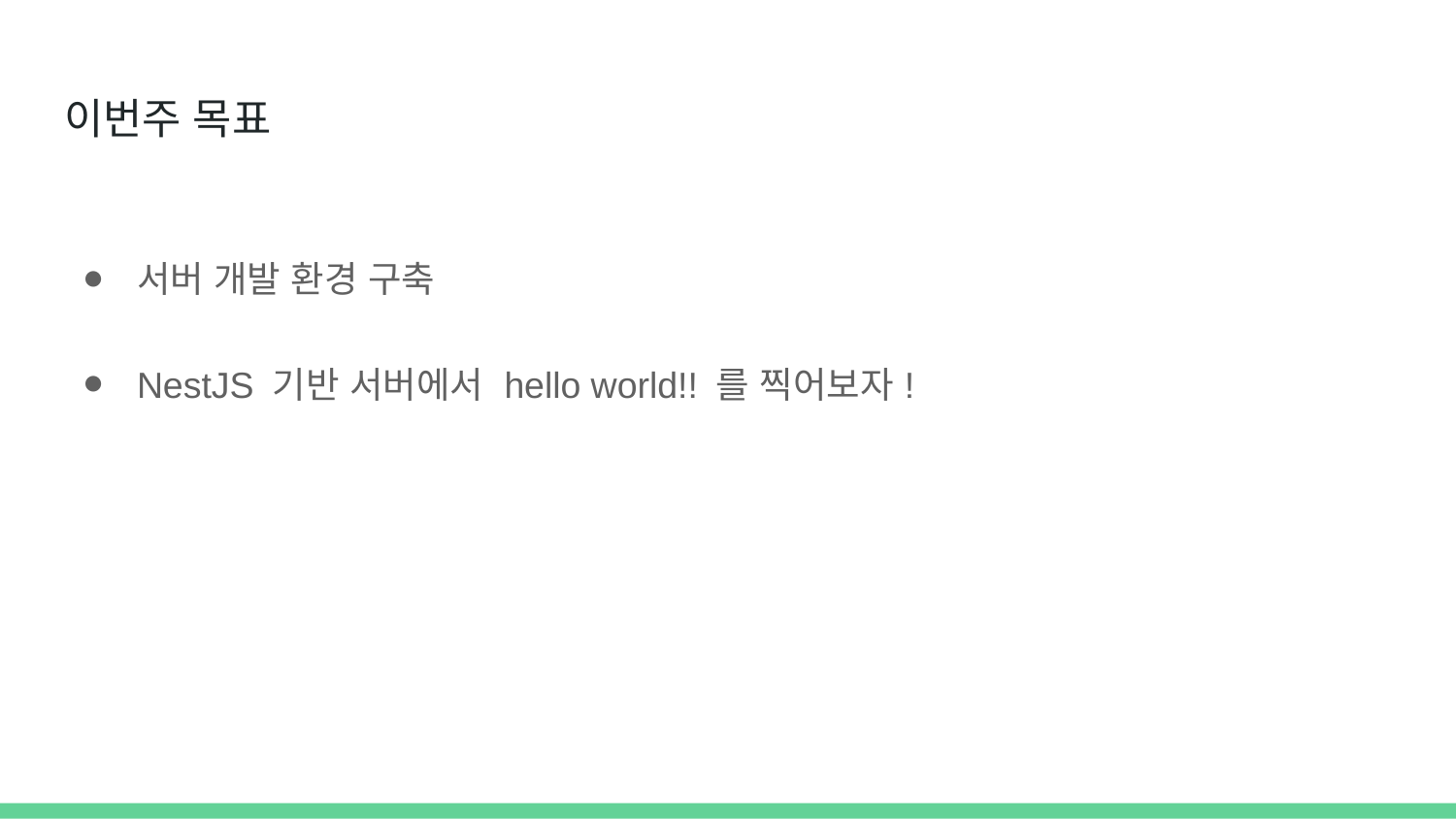

# 이번주 목표
서버 개발 환경 구축
NestJS 기반 서버에서 hello world!! 를 찍어보자!